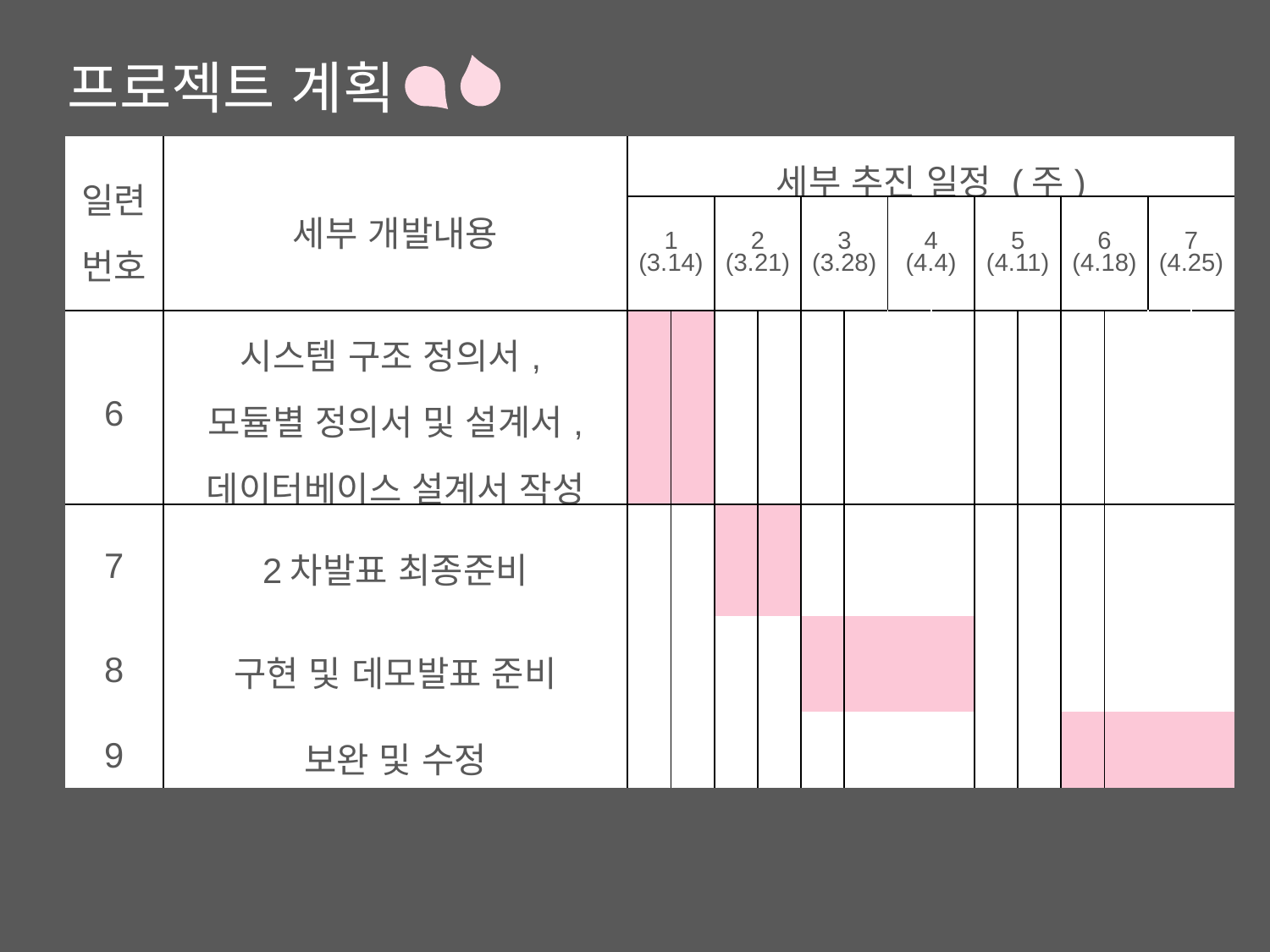

프로젝트 계획

| 일련 번호 | 세부 개발내용 | 세부 추진 일정 (주) |  |  |  |  |  |  |  |  |  |  |  |  |  |
| --- | --- | --- | --- | --- | --- | --- | --- | --- | --- | --- | --- | --- | --- | --- | --- |
|  |  | 1 (3.14) |  | 2 (3.21) |  | 3 (3.28) |  | 4 (4.4) |  | 5 (4.11) |  | 6 (4.18) |  | 7 (4.25) |  |
| 6 | 시스템 구조 정의서, 모듈별 정의서 및 설계서, 데이터베이스 설계서 작성 |  |  |  |  |  |  |  |  |  |  |  |  |  |  |
| 7 | 2차발표 최종준비 |  |  |  |  |  |  |  |  |  |  |  |  |  |  |
| 8 | 구현 및 데모발표 준비 |  |  |  |  |  |  |  |  |  |  |  |  |  |  |
| 9 | 보완 및 수정 |  |  |  |  |  |  |  |  |  |  |  |  |  |  |

이
이
박수진